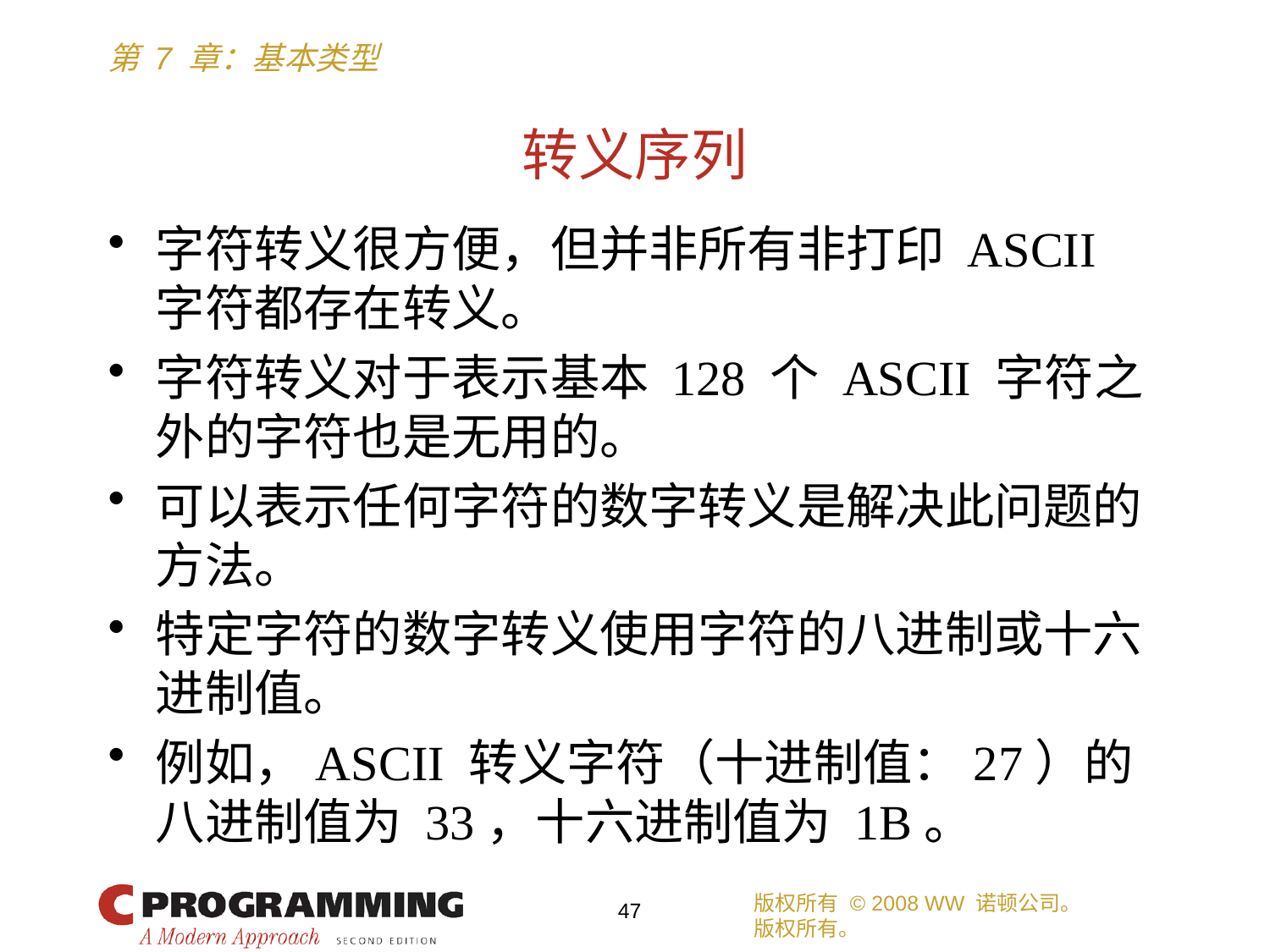

# 转义序列
字符转义很方便，但并非所有非打印 ASCII 字符都存在转义。
字符转义对于表示基本 128 个 ASCII 字符之外的字符也是无用的。
可以表示任何字符的数字转义是解决此问题的方法。
特定字符的数字转义使用字符的八进制或十六进制值。
例如，ASCII 转义字符（十进制值：27）的八进制值为 33，十六进制值为 1B。
版权所有 © 2008 WW 诺顿公司。
版权所有。
47